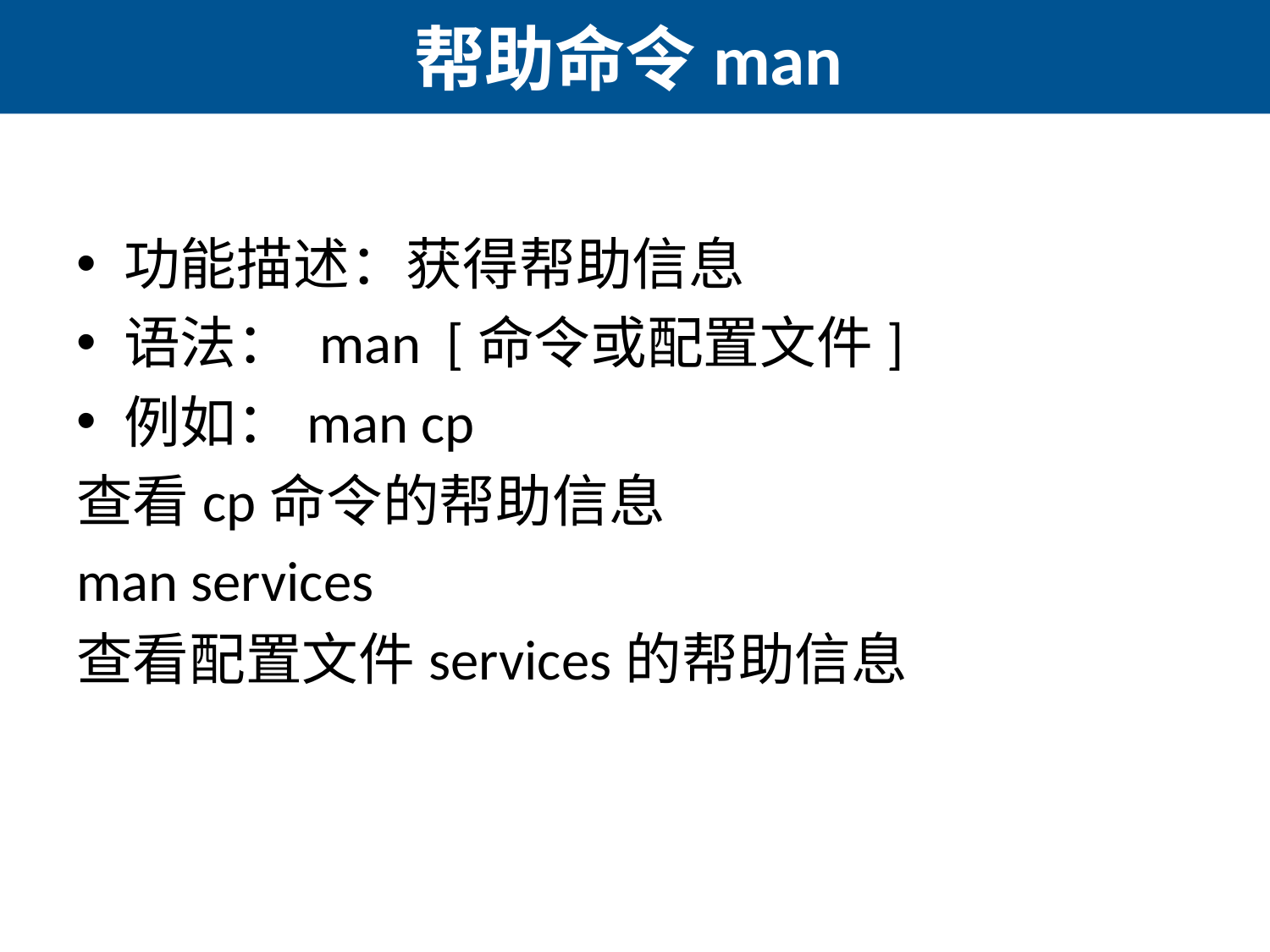

# 帮助命令man
功能描述：获得帮助信息
语法： man  [命令或配置文件]
例如：man cp
查看cp命令的帮助信息
man services
查看配置文件services的帮助信息